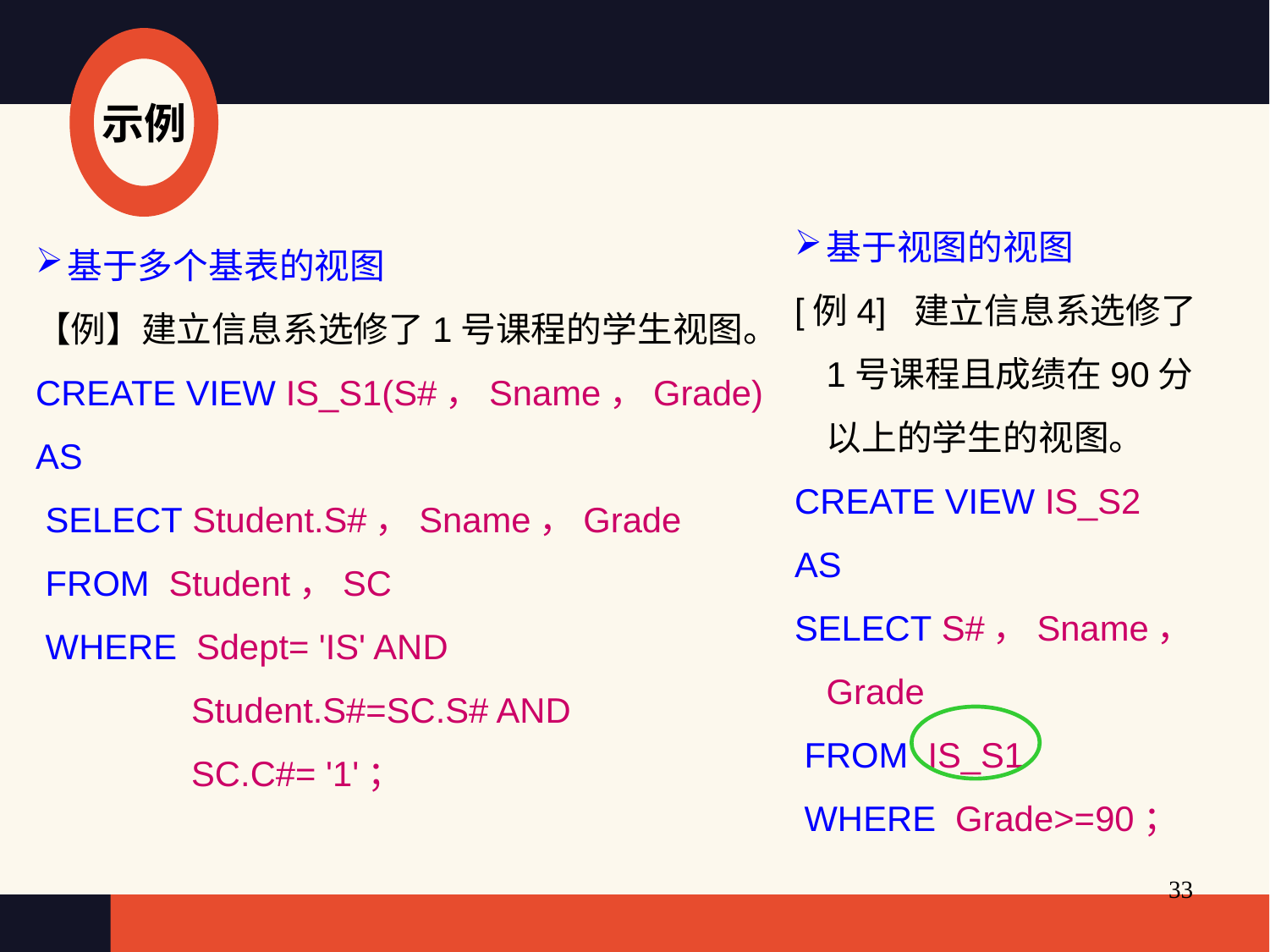

示例
基于视图的视图
[例4]  建立信息系选修了1号课程且成绩在90分以上的学生的视图。
CREATE VIEW IS_S2
AS
SELECT S#，Sname，Grade
 FROM  IS_S1
 WHERE  Grade>=90；
基于多个基表的视图
【例】建立信息系选修了1号课程的学生视图。
CREATE VIEW IS_S1(S#，Sname，Grade)
AS
 SELECT Student.S#，Sname，Grade
 FROM  Student，SC
 WHERE  Sdept= 'IS' AND
                Student.S#=SC.S# AND
                SC.C#= '1'；

33